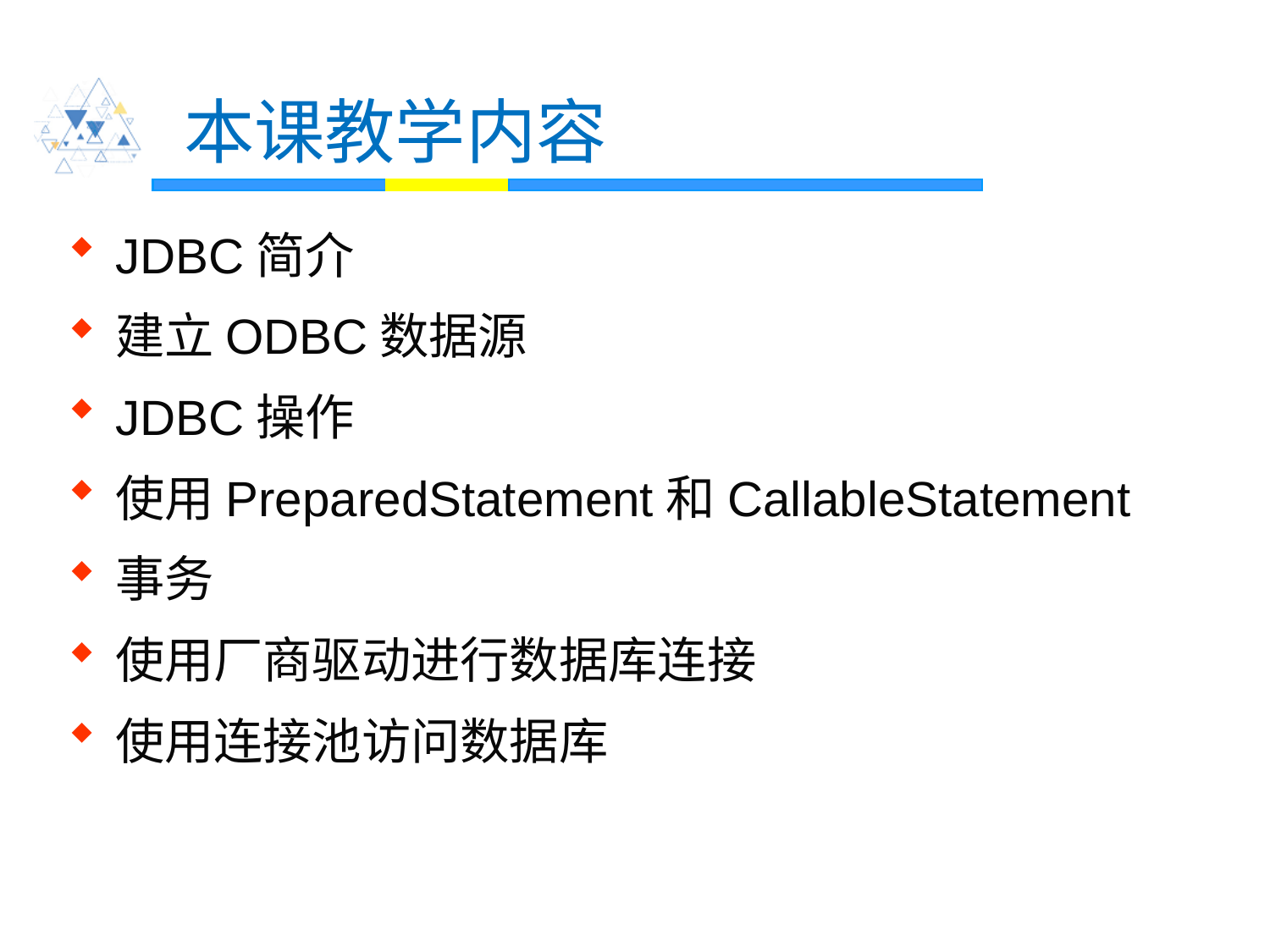

# 本课教学内容
JDBC简介
建立ODBC数据源
JDBC操作
使用PreparedStatement和CallableStatement
事务
使用厂商驱动进行数据库连接
使用连接池访问数据库